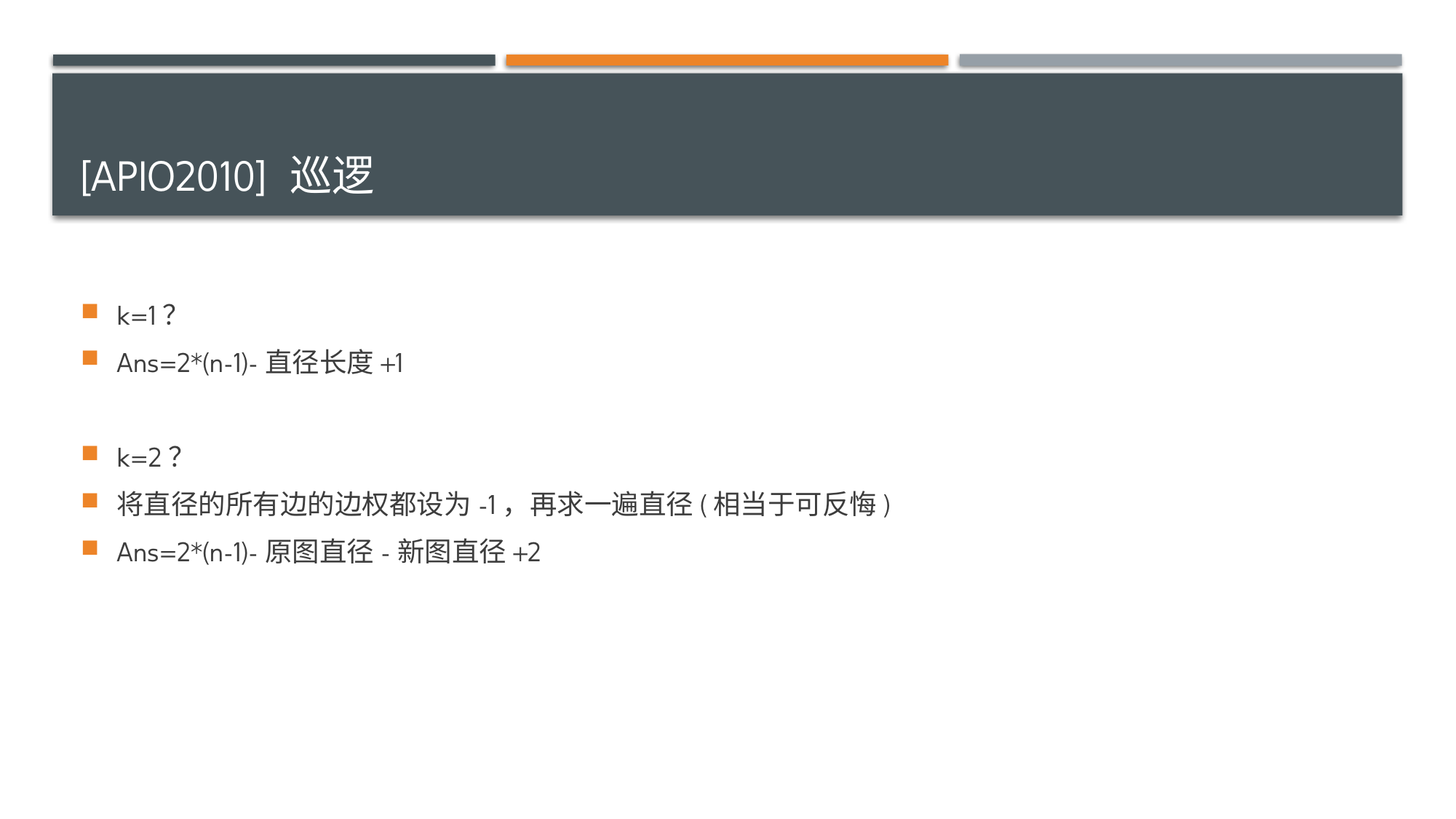

# [APIO2010] 巡逻
k=1？
Ans=2*(n-1)-直径长度+1

k=2？
将直径的所有边的边权都设为-1，再求一遍直径(相当于可反悔)
Ans=2*(n-1)-原图直径-新图直径+2